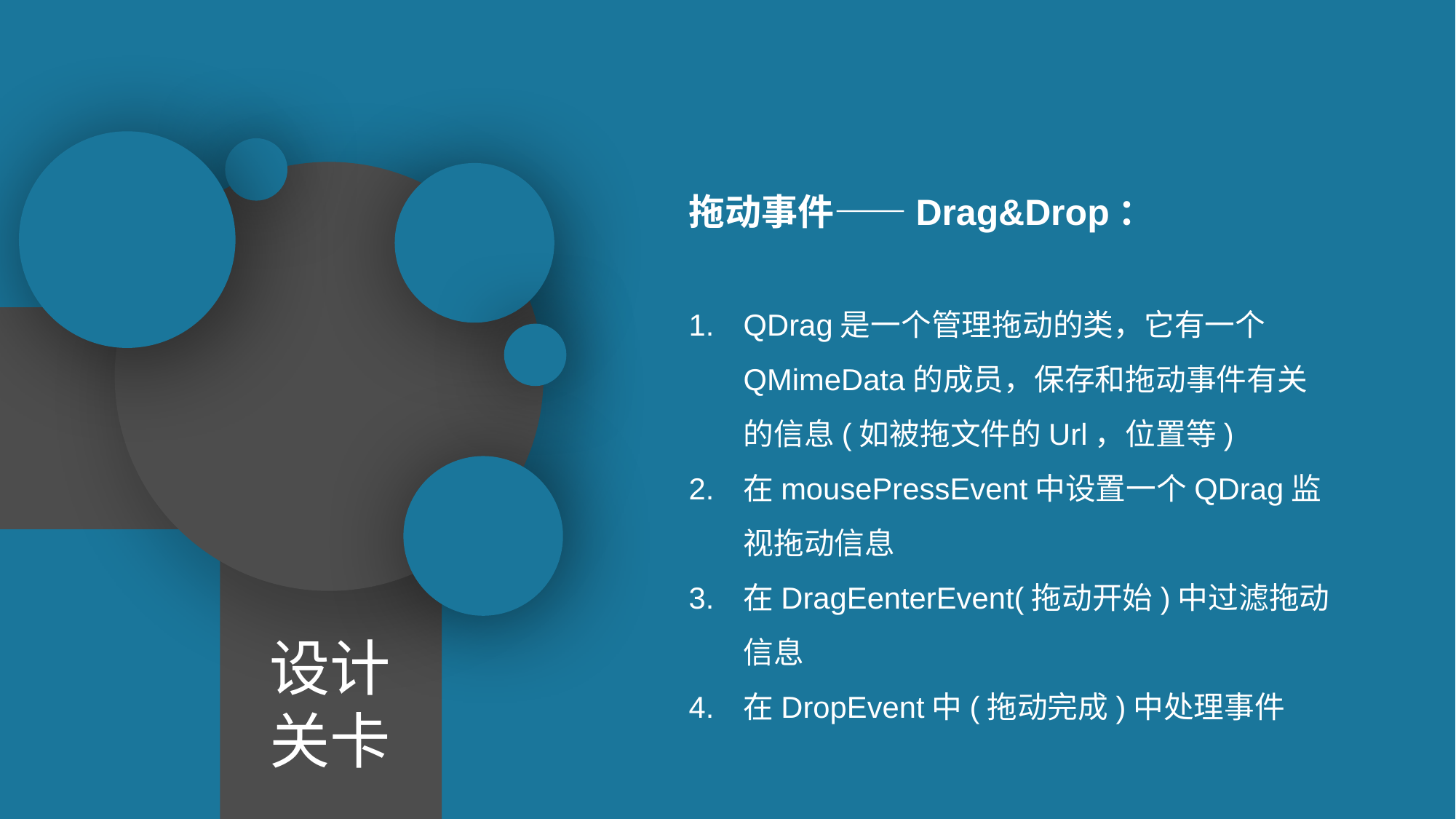

拖动事件——Drag&Drop：

QDrag是一个管理拖动的类，它有一个QMimeData的成员，保存和拖动事件有关的信息(如被拖文件的Url，位置等)
在mousePressEvent中设置一个QDrag监视拖动信息
在DragEenterEvent(拖动开始)中过滤拖动信息
在DropEvent中(拖动完成)中处理事件

设计关卡